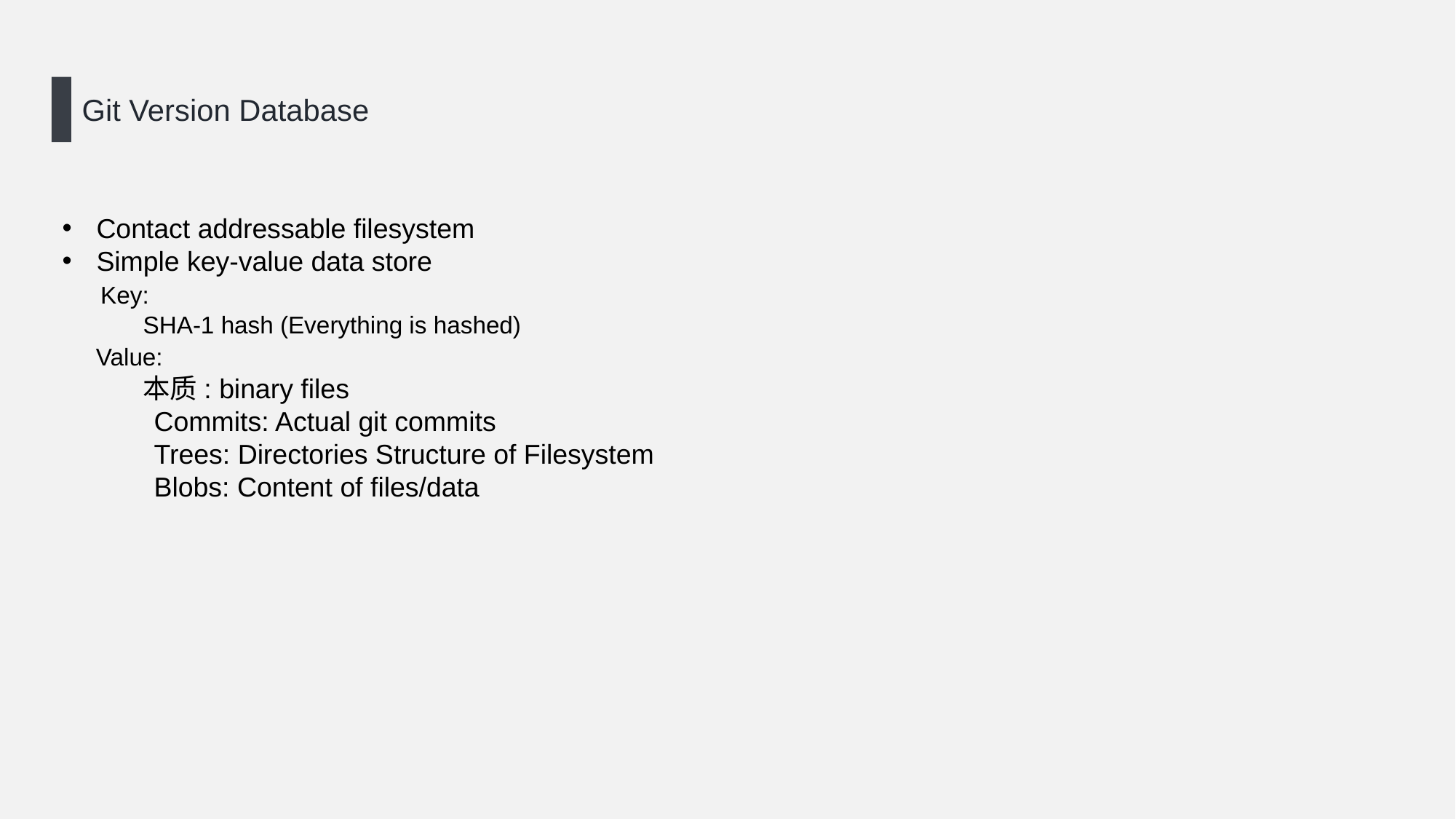

Git Version Database
Contact addressable filesystem
Simple key-value data store
     Key:
            SHA-1 hash (Everything is hashed)
     Value:
            本质: binary files
            Commits: Actual git commits
            Trees: Directories Structure of Filesystem
            Blobs: Content of files/data